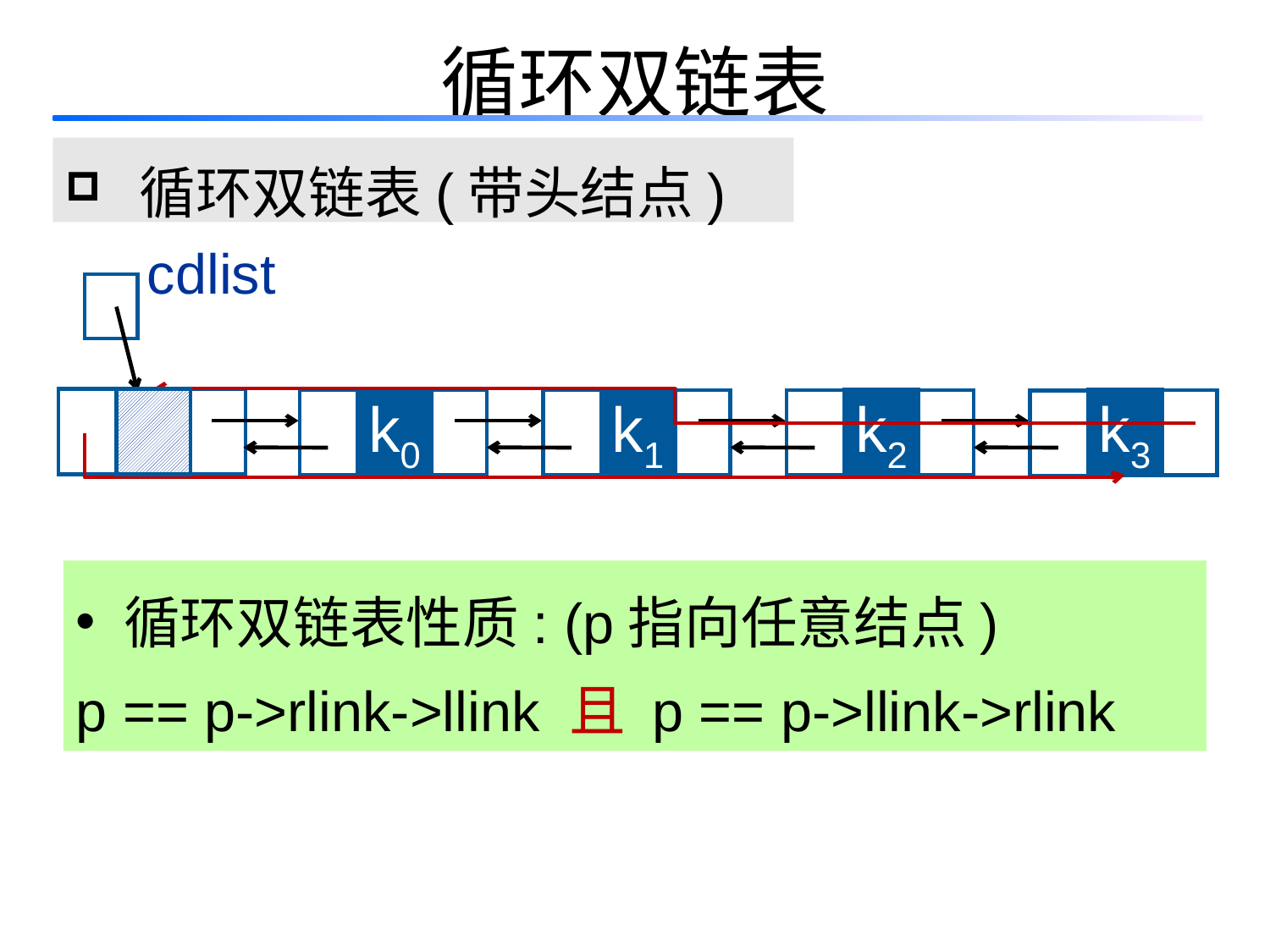

循环双链表

 循环双链表(带头结点)
cdlist

k0
k1
k2
k3

循环双链表性质: (p指向任意结点)
p == p->rlink->llink 且 p == p->llink->rlink